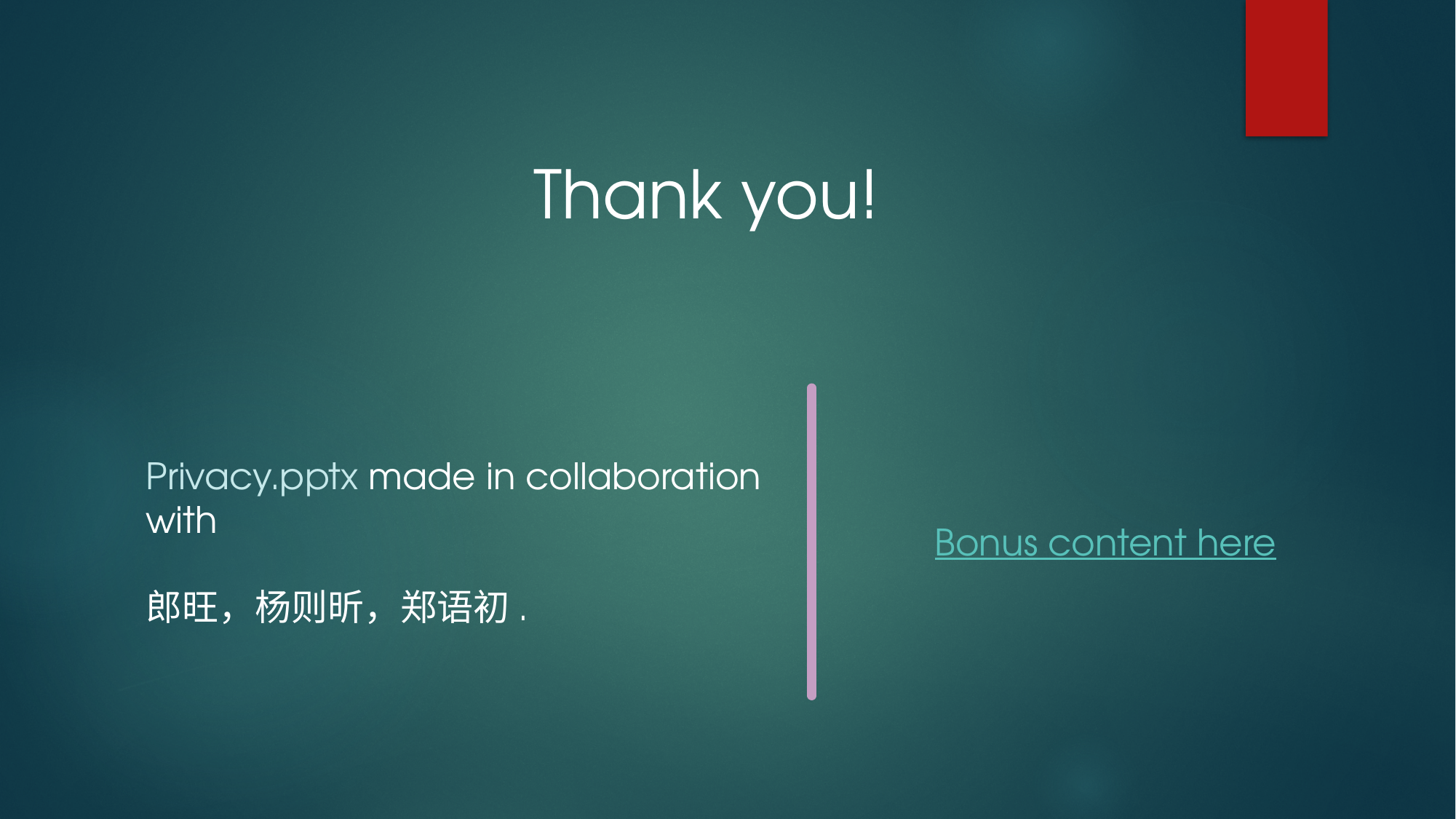

Thank you!
Privacy.pptx made in collaboration with

郎旺，杨则昕，郑语初.
Bonus content here